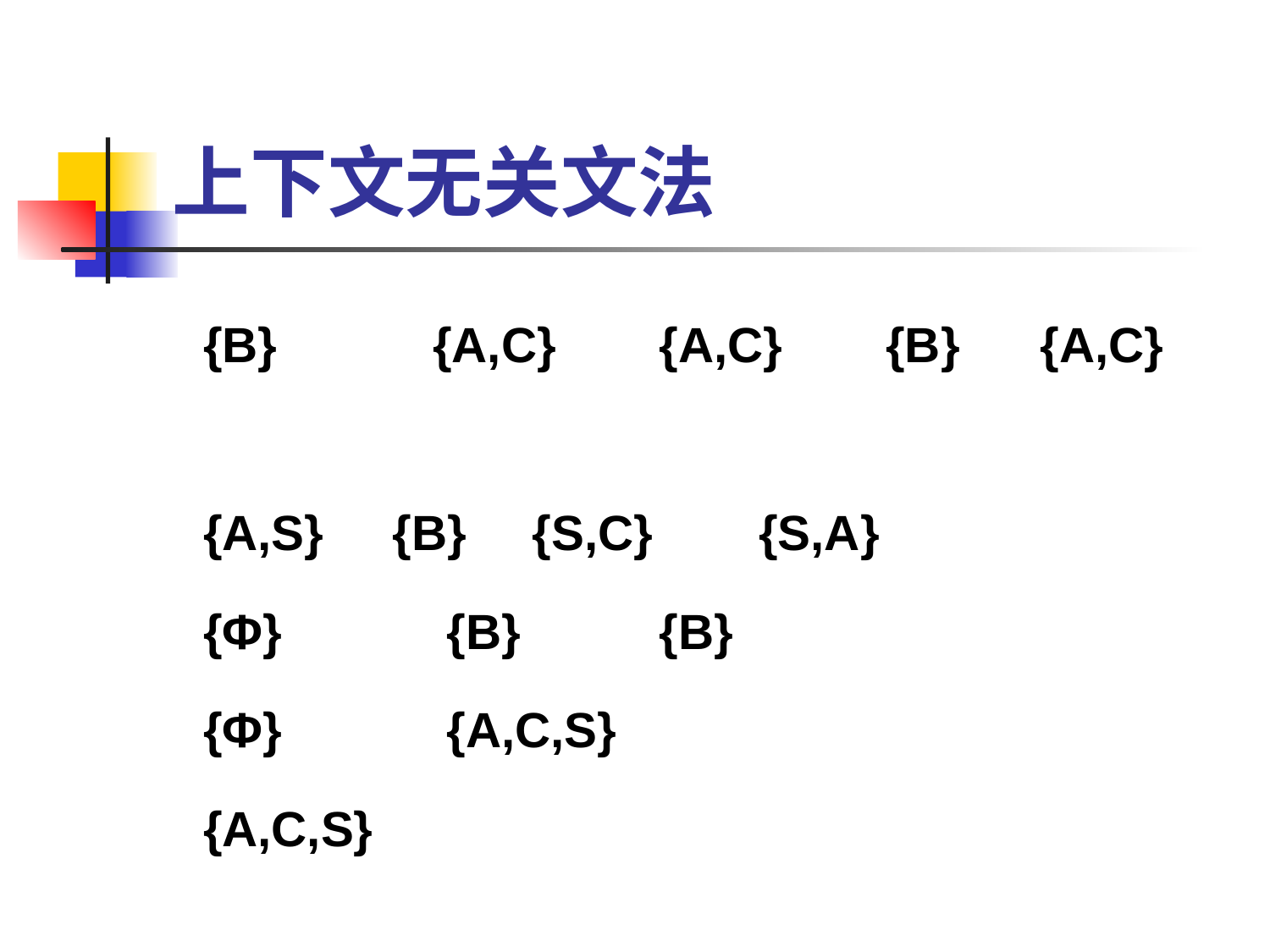

# 上下文无关文法
{B}	    {A,C}	  {A,C}	{B}	  {A,C}
{A,S}     {B}	  {S,C}	{S,A}
{Φ}	     {B}	  {B}
{Φ}	     {A,C,S}
{A,C,S}